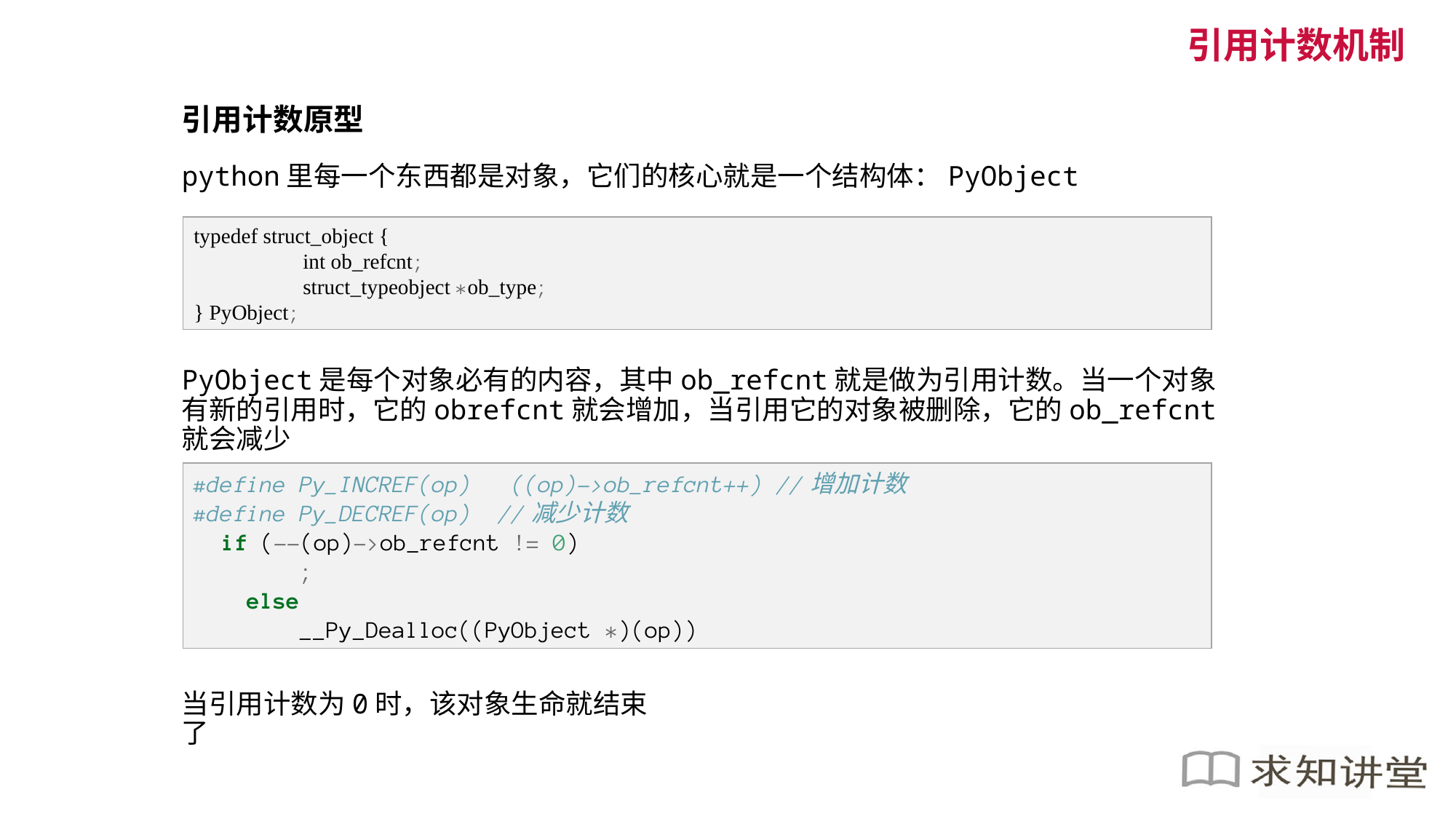

引用计数机制
引用计数原型
python里每一个东西都是对象，它们的核心就是一个结构体：PyObject

typedef struct_object {
	int ob_refcnt;
 	struct_typeobject *ob_type;
} PyObject;

PyObject是每个对象必有的内容，其中ob_refcnt就是做为引用计数。当一个对象有新的引用时，它的obrefcnt就会增加，当引用它的对象被删除，它的ob_refcnt就会减少
#define Py_INCREF(op)   ((op)->ob_refcnt++) //增加计数
#define Py_DECREF(op)  //减少计数
    if (--(op)->ob_refcnt != 0)
        ;
    else
        __Py_Dealloc((PyObject *)(op))

当引用计数为0时，该对象生命就结束了